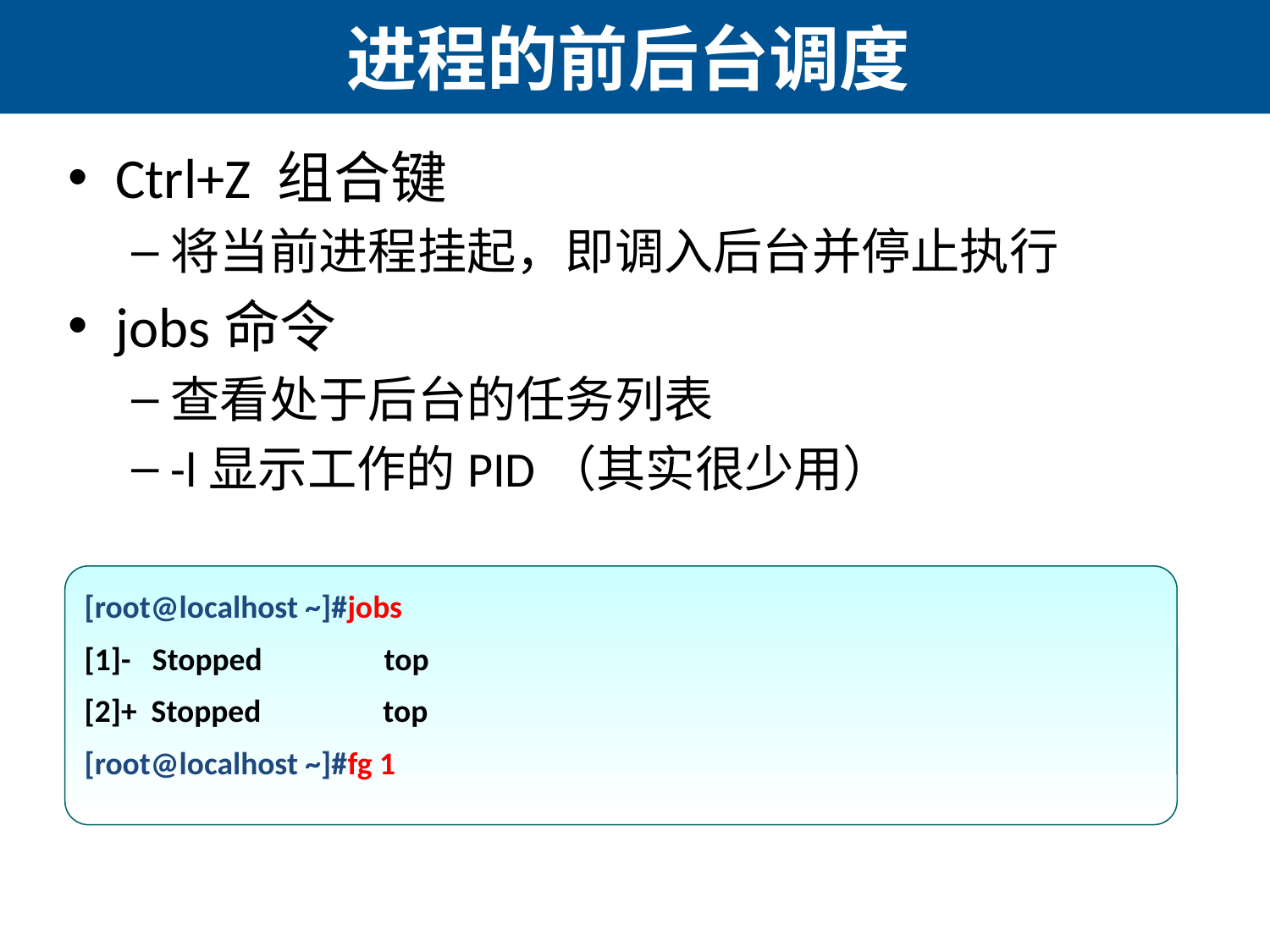

# 进程的前后台调度
Ctrl+Z 组合键
将当前进程挂起，即调入后台并停止执行
jobs命令
查看处于后台的任务列表
-l显示工作的PID（其实很少用）
[root@localhost ~]#jobs
[1]-   Stopped                 top
[2]+  Stopped                 top
[root@localhost ~]#fg 1